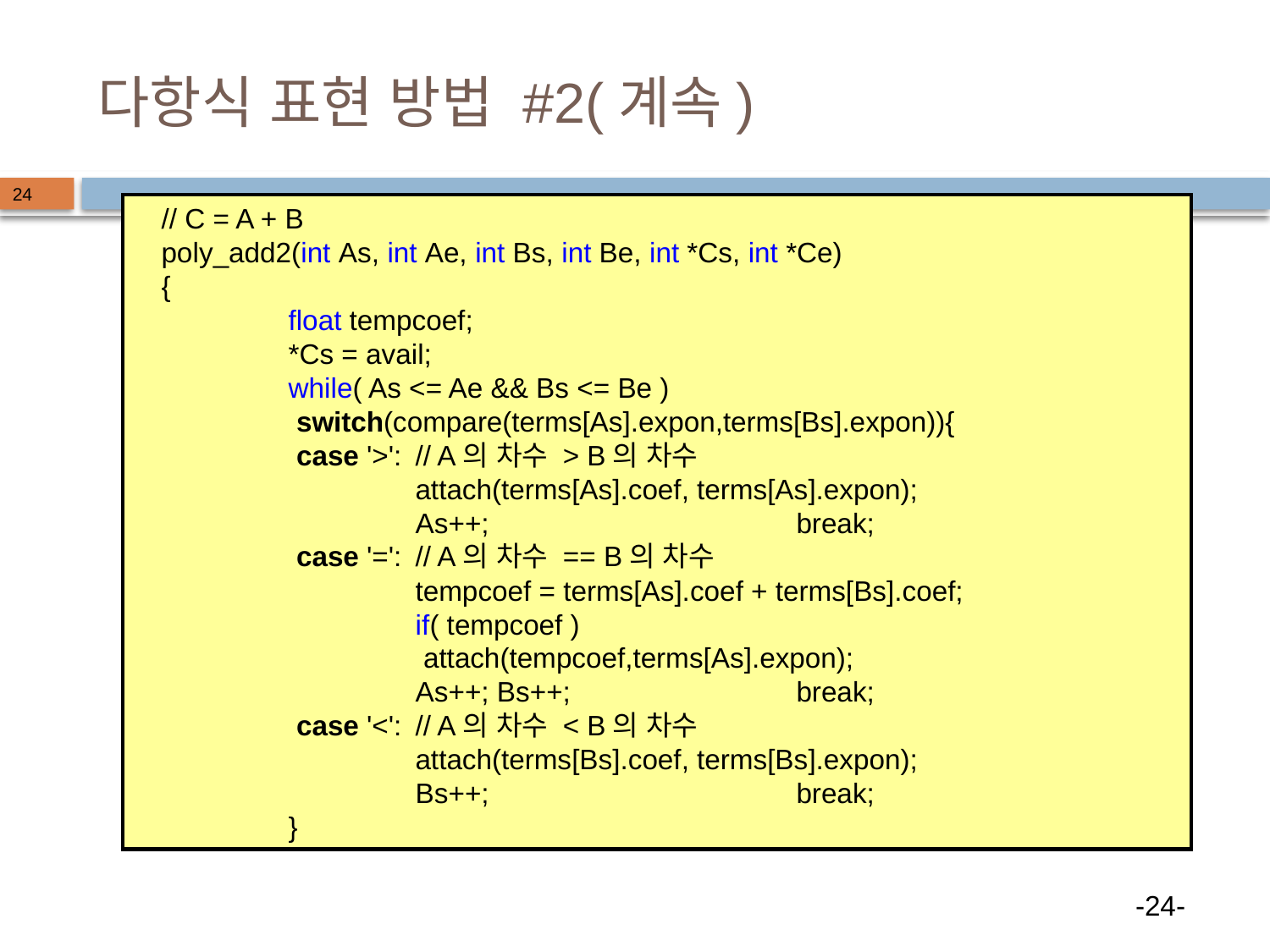

# 다항식 표현 방법 #2(계속)
24
// C = A + B
poly_add2(int As, int Ae, int Bs, int Be, int *Cs, int *Ce)
{
	float tempcoef;
	*Cs = avail;
	while( As <= Ae && Bs <= Be )
	 switch(compare(terms[As].expon,terms[Bs].expon)){
	 case '>': 	// A의 차수 > B의 차수
		attach(terms[As].coef, terms[As].expon);
		As++;			break;
	 case '=': 	// A의 차수 == B의 차수
		tempcoef = terms[As].coef + terms[Bs].coef;
		if( tempcoef )
		 attach(tempcoef,terms[As].expon);
		As++; Bs++;		break;
	 case '<': 	// A의 차수 < B의 차수
		attach(terms[Bs].coef, terms[Bs].expon);
		Bs++;			break;
	}